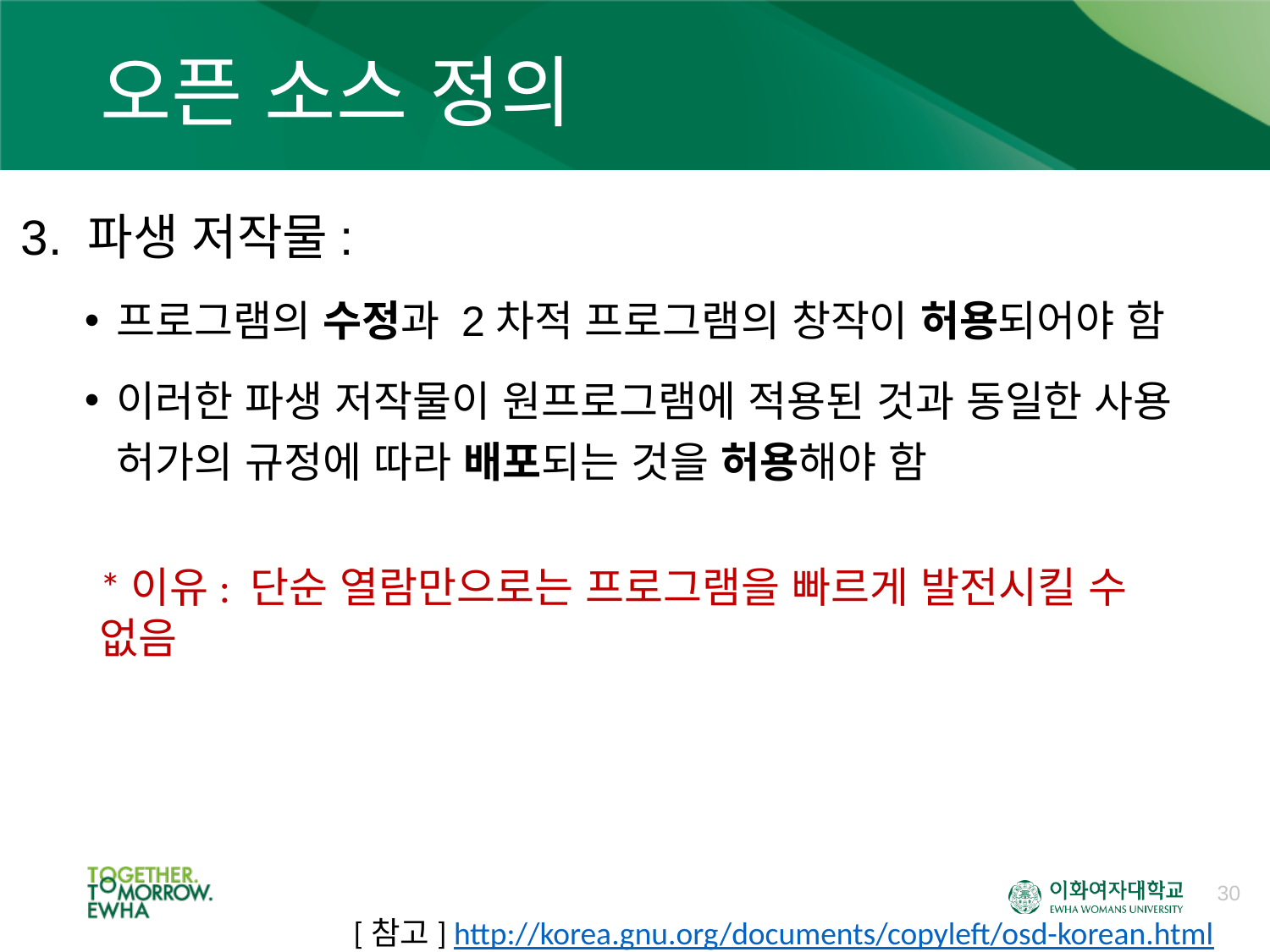

# 오픈 소스 정의
3. 파생 저작물:
프로그램의 수정과 2차적 프로그램의 창작이 허용되어야 함
이러한 파생 저작물이 원프로그램에 적용된 것과 동일한 사용 허가의 규정에 따라 배포되는 것을 허용해야 함
*이유: 단순 열람만으로는 프로그램을 빠르게 발전시킬 수 없음
30
[참고] http://korea.gnu.org/documents/copyleft/osd-korean.html